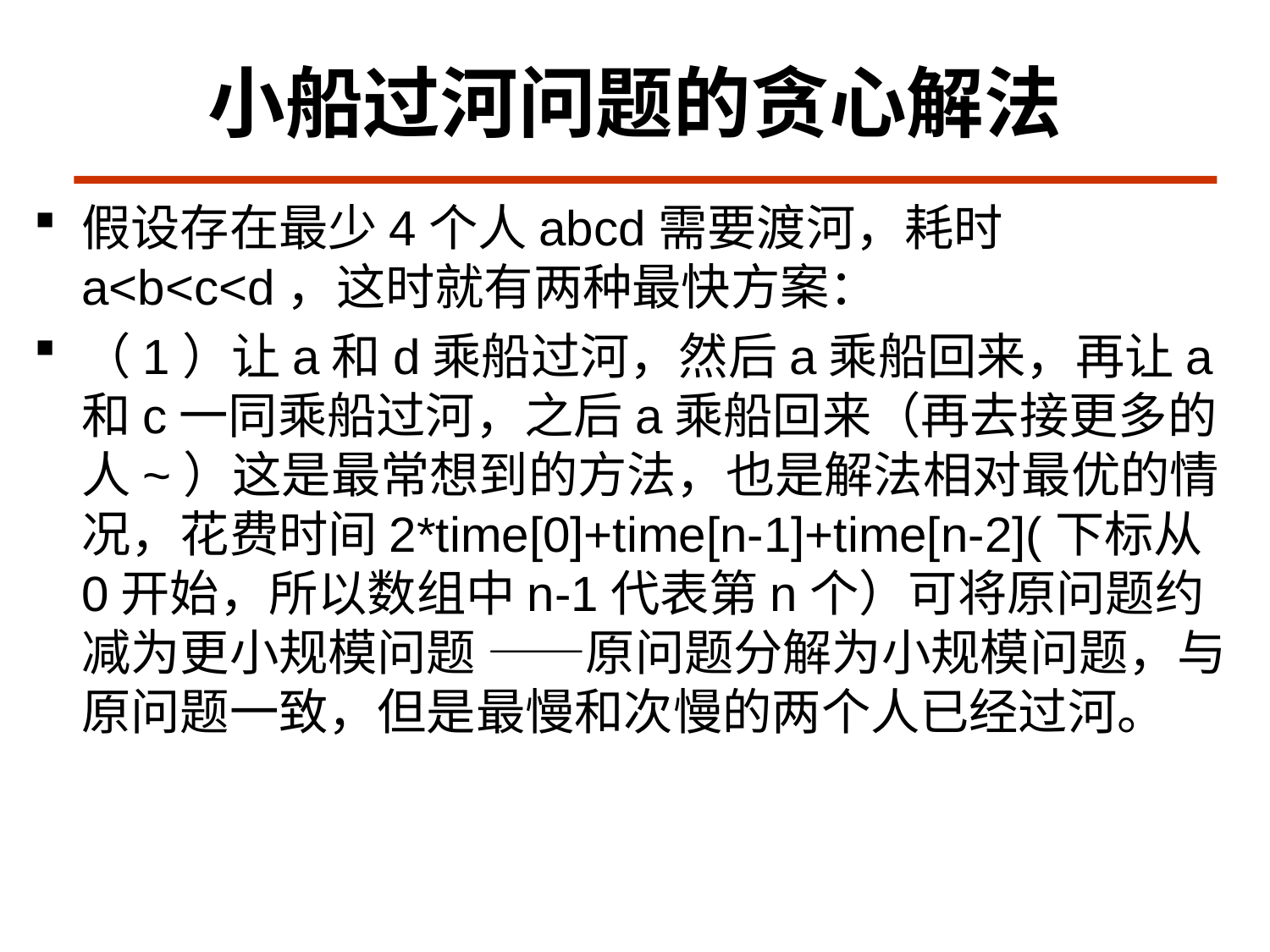

# 小船过河问题的贪心解法
假设存在最少4个人abcd需要渡河，耗时a<b<c<d，这时就有两种最快方案：
（1）让a和d乘船过河，然后a乘船回来，再让a和c一同乘船过河，之后a乘船回来（再去接更多的人~）这是最常想到的方法，也是解法相对最优的情况，花费时间2*time[0]+time[n-1]+time[n-2](下标从0开始，所以数组中n-1代表第n个）可将原问题约减为更小规模问题 ——原问题分解为小规模问题，与原问题一致，但是最慢和次慢的两个人已经过河。